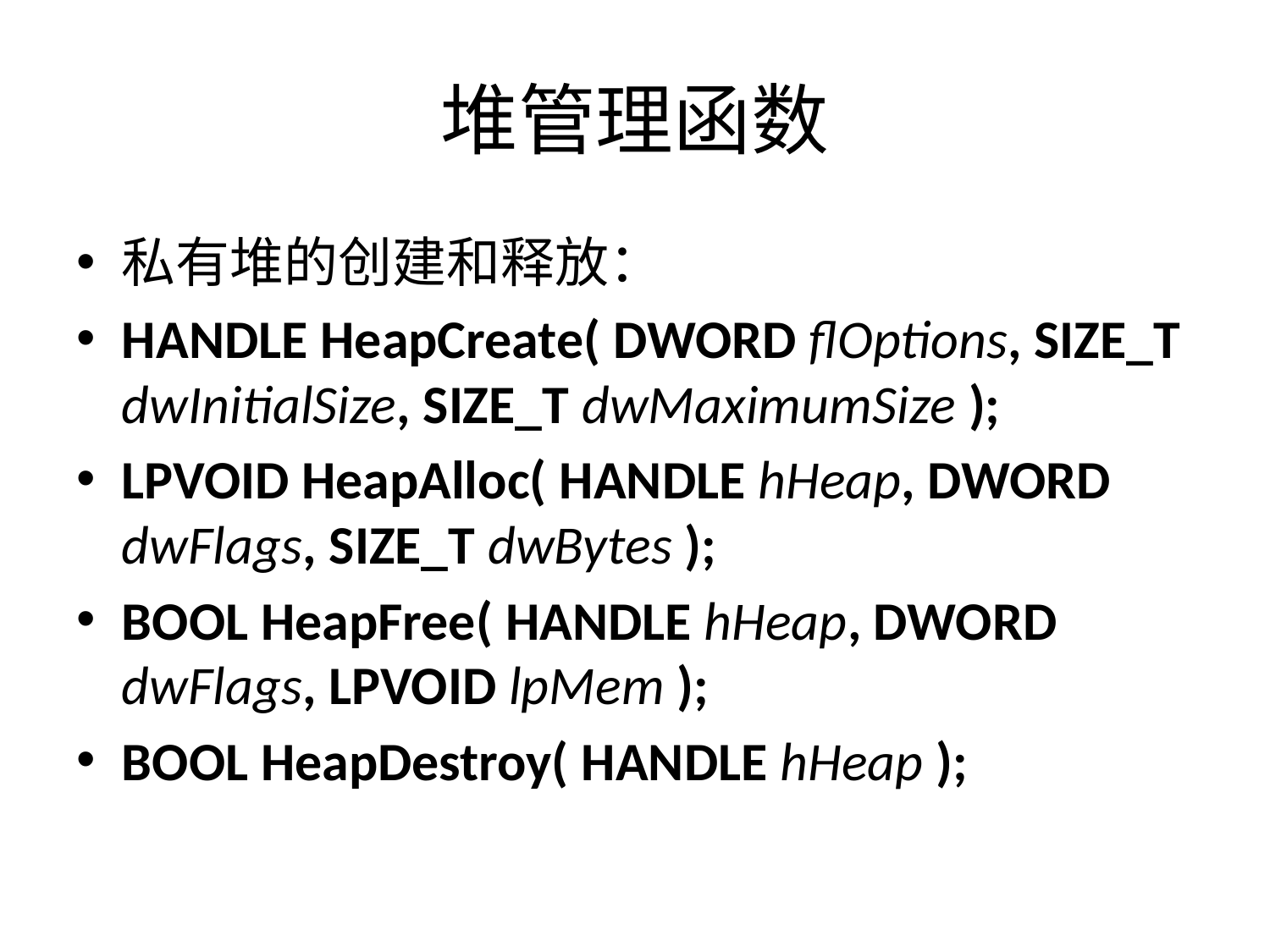

# 堆管理函数
私有堆的创建和释放：
HANDLE HeapCreate( DWORD flOptions, SIZE_T dwInitialSize, SIZE_T dwMaximumSize );
LPVOID HeapAlloc( HANDLE hHeap, DWORD dwFlags, SIZE_T dwBytes );
BOOL HeapFree( HANDLE hHeap, DWORD dwFlags, LPVOID lpMem );
BOOL HeapDestroy( HANDLE hHeap );